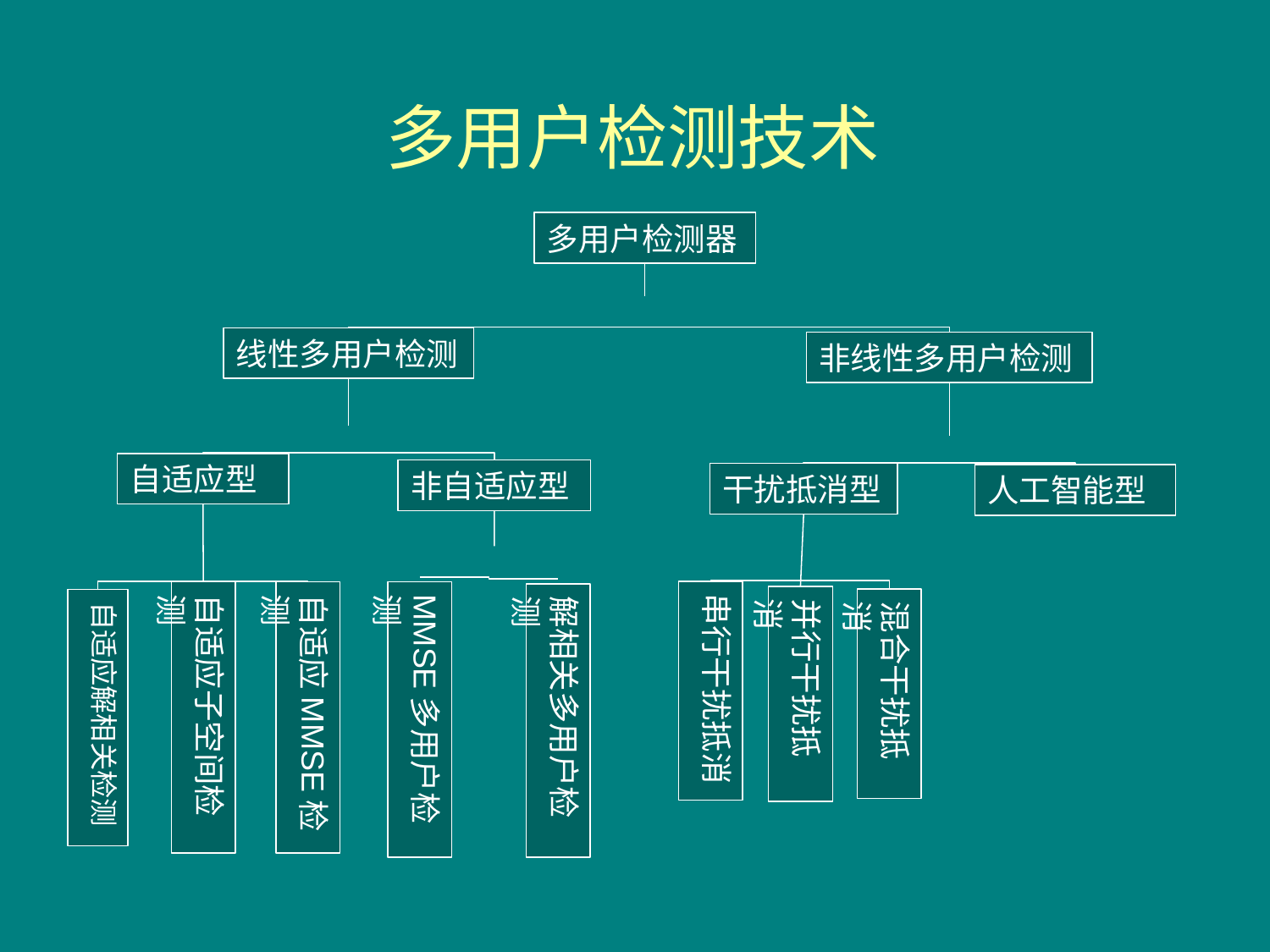

多用户检测技术
多用户检测器
线性多用户检测
非线性多用户检测
自适应型
非自适应型
干扰抵消型
人工智能型
串行干扰抵消
自适应子空间检测
自适应MMSE检测
MMSE多用户检测
解相关多用户检测
并行干扰抵消
混合干扰抵消
自适应解相关检测